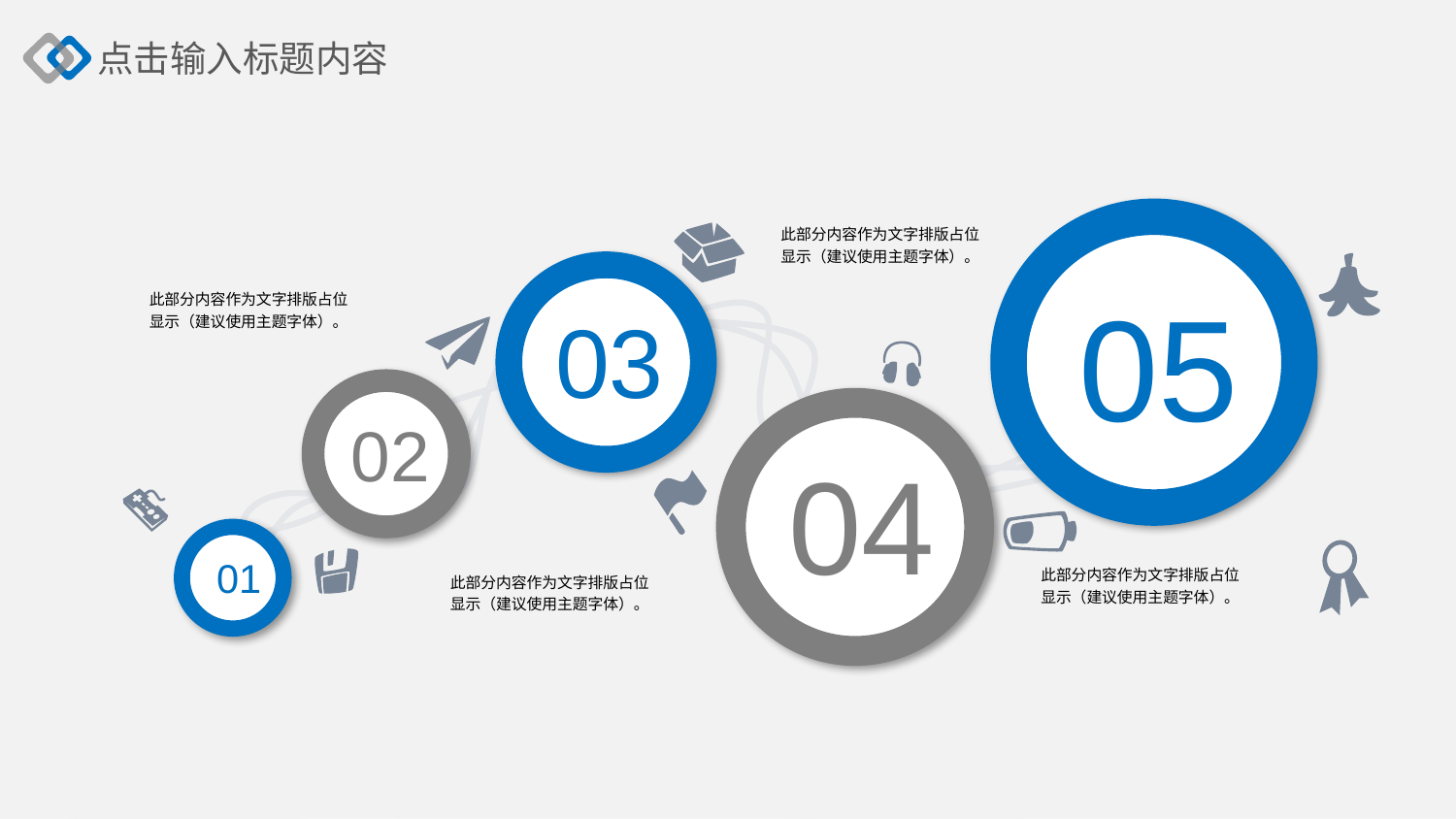

点击输入标题内容

此部分内容作为文字排版占位显示（建议使用主题字体）。

05

03
此部分内容作为文字排版占位显示（建议使用主题字体）。

02

04

01

此部分内容作为文字排版占位显示（建议使用主题字体）。
此部分内容作为文字排版占位显示（建议使用主题字体）。